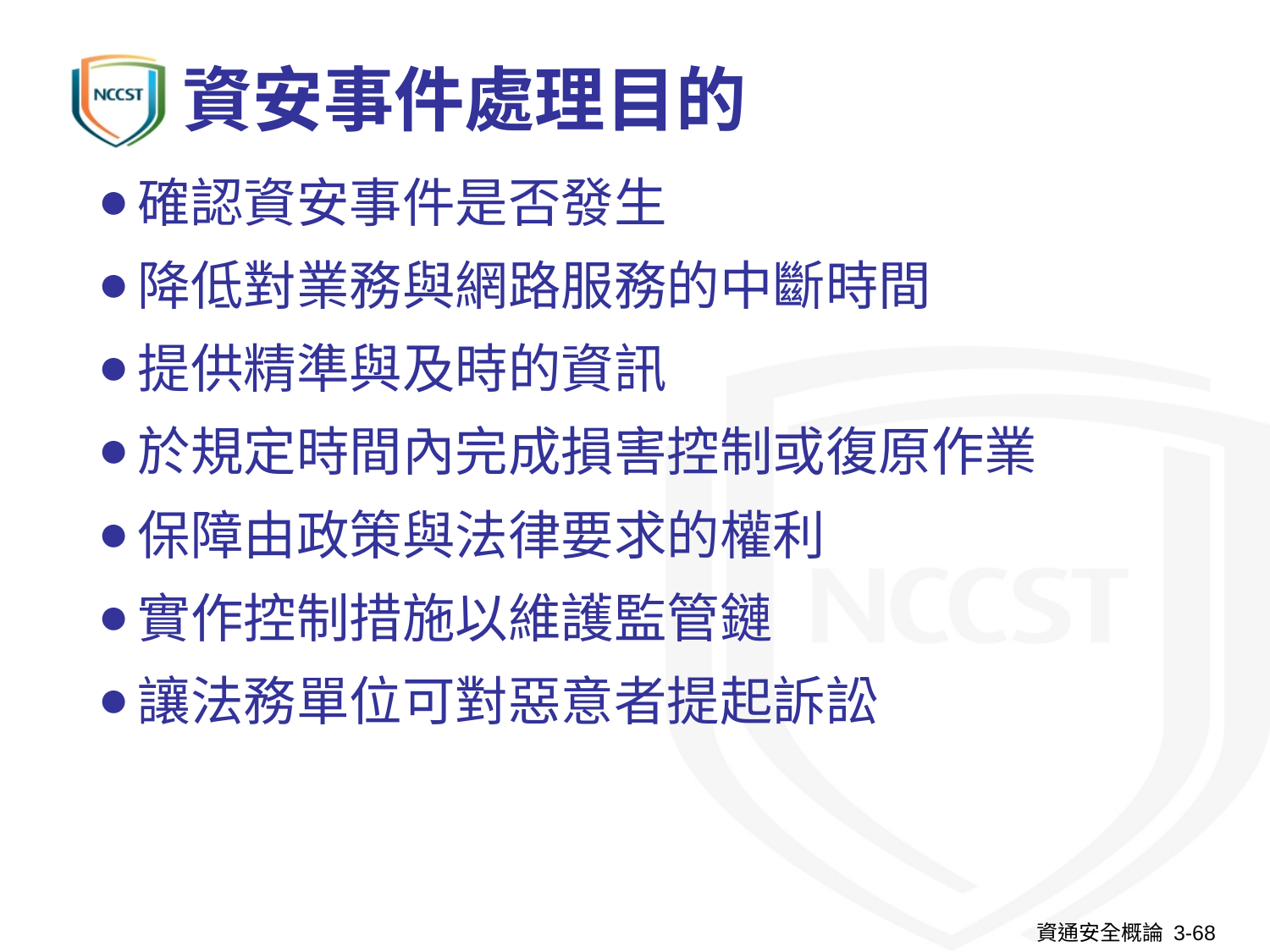

# 資安事件處理目的
確認資安事件是否發生
降低對業務與網路服務的中斷時間
提供精準與及時的資訊
於規定時間內完成損害控制或復原作業
保障由政策與法律要求的權利
實作控制措施以維護監管鏈
讓法務單位可對惡意者提起訴訟